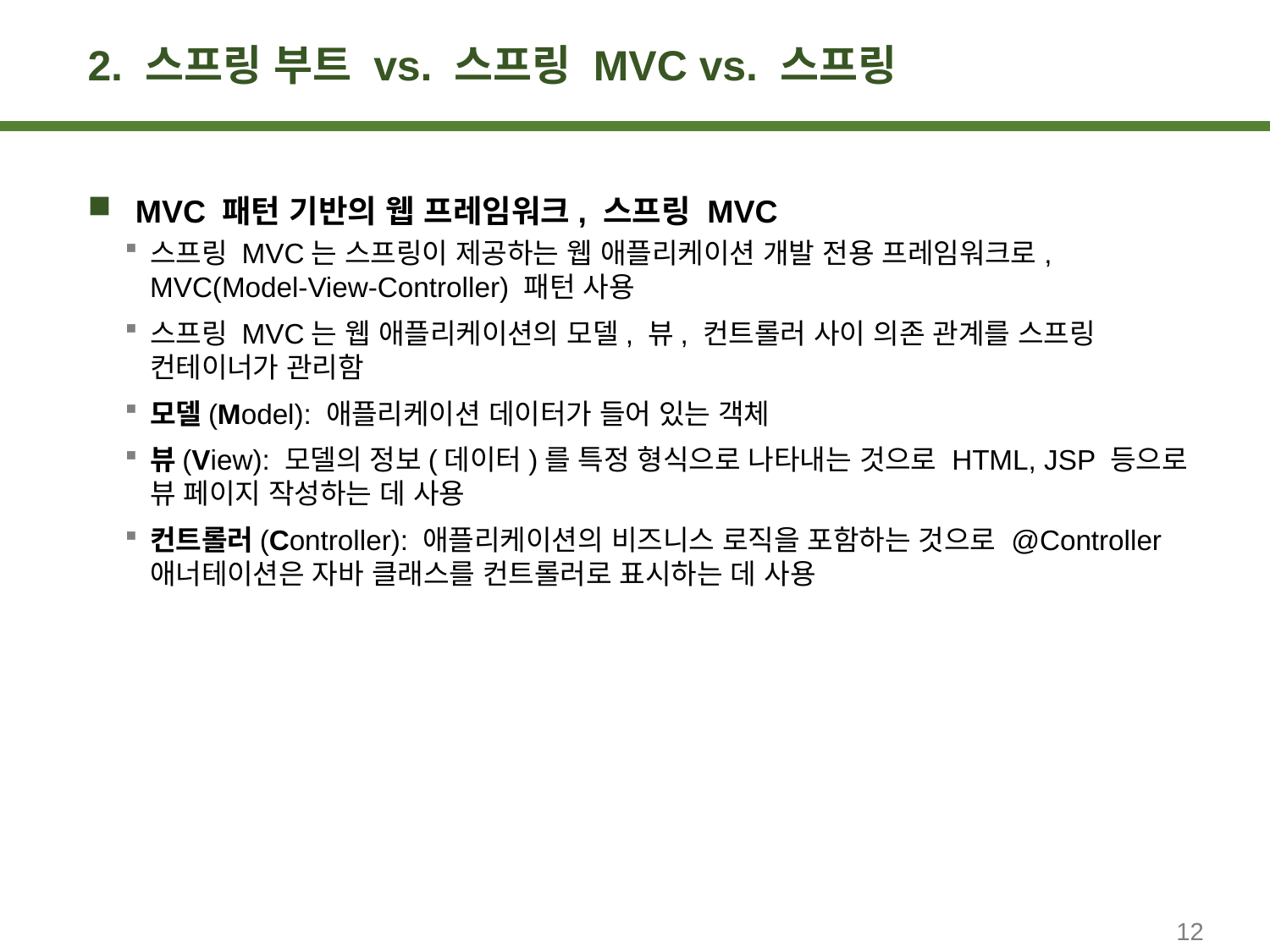

# 2. 스프링 부트 vs. 스프링 MVC vs. 스프링
MVC 패턴 기반의 웹 프레임워크, 스프링 MVC
스프링 MVC는 스프링이 제공하는 웹 애플리케이션 개발 전용 프레임워크로, MVC(Model-View-Controller) 패턴 사용
스프링 MVC는 웹 애플리케이션의 모델, 뷰, 컨트롤러 사이 의존 관계를 스프링 컨테이너가 관리함
모델(Model): 애플리케이션 데이터가 들어 있는 객체
뷰(View): 모델의 정보(데이터)를 특정 형식으로 나타내는 것으로 HTML, JSP 등으로 뷰 페이지 작성하는 데 사용
컨트롤러(Controller): 애플리케이션의 비즈니스 로직을 포함하는 것으로 @Controller 애너테이션은 자바 클래스를 컨트롤러로 표시하는 데 사용